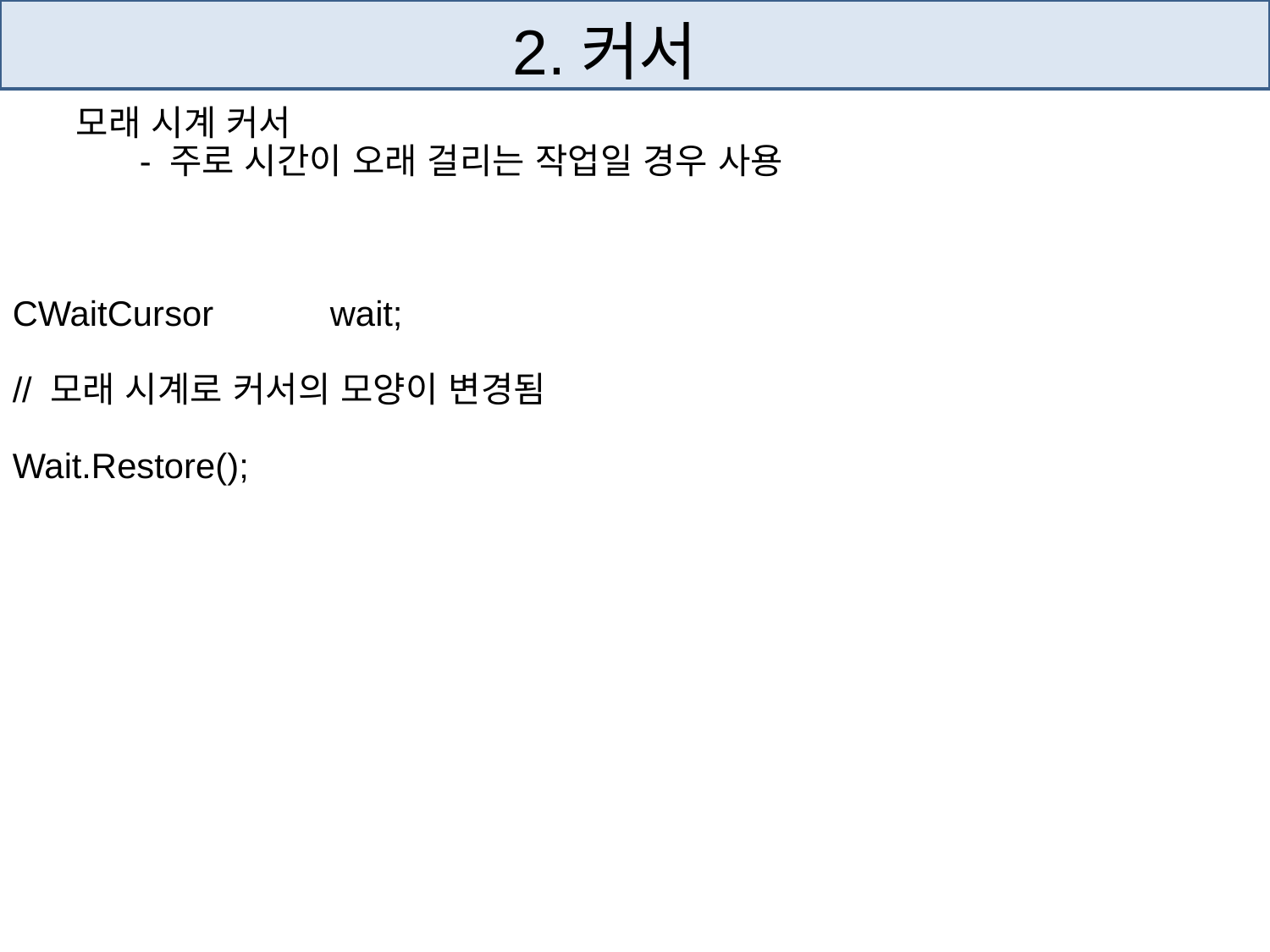

# 2.커서
모래 시계 커서
	- 주로 시간이 오래 걸리는 작업일 경우 사용

CWaitCursor	wait;

// 모래 시계로 커서의 모양이 변경됨

Wait.Restore();